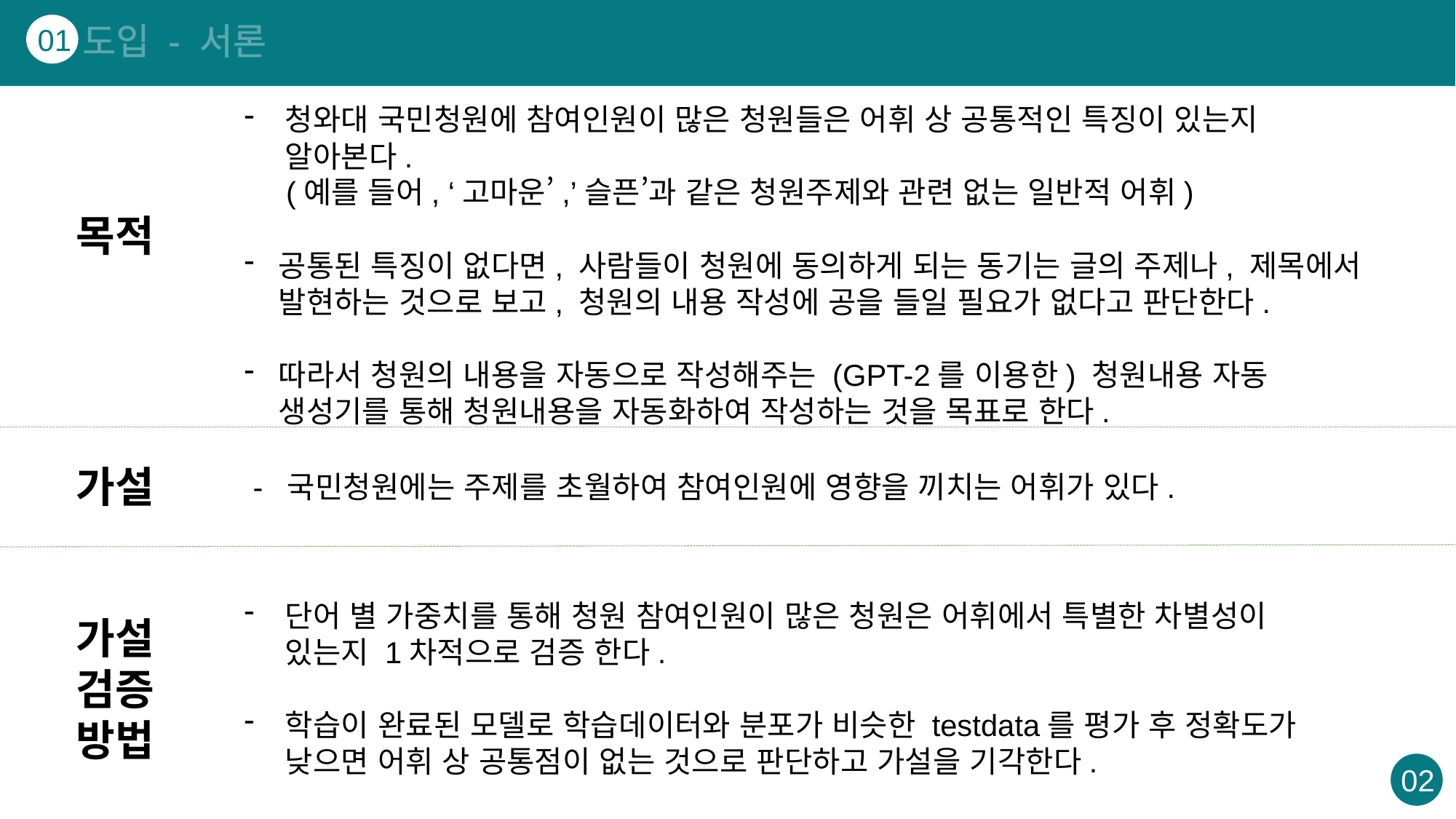

도입 - 서론

01
청와대 국민청원에 참여인원이 많은 청원들은 어휘 상 공통적인 특징이 있는지 알아본다.
     (예를 들어, ‘고마운’,’슬픈’과 같은 청원주제와 관련 없는 일반적 어휘)

공통된 특징이 없다면, 사람들이 청원에 동의하게 되는 동기는 글의 주제나, 제목에서 발현하는 것으로 보고, 청원의 내용 작성에 공을 들일 필요가 없다고 판단한다.

따라서 청원의 내용을 자동으로 작성해주는 (GPT-2를 이용한) 청원내용 자동 생성기를 통해 청원내용을 자동화하여 작성하는 것을 목표로 한다.
목적
가설
-  국민청원에는 주제를 초월하여 참여인원에 영향을 끼치는 어휘가 있다.
단어 별 가중치를 통해 청원 참여인원이 많은 청원은 어휘에서 특별한 차별성이       있는지 1차적으로 검증 한다.

학습이 완료된 모델로 학습데이터와 분포가 비슷한 testdata를 평가 후 정확도가 낮으면 어휘 상 공통점이 없는 것으로 판단하고 가설을 기각한다.
가설검증 방법

02